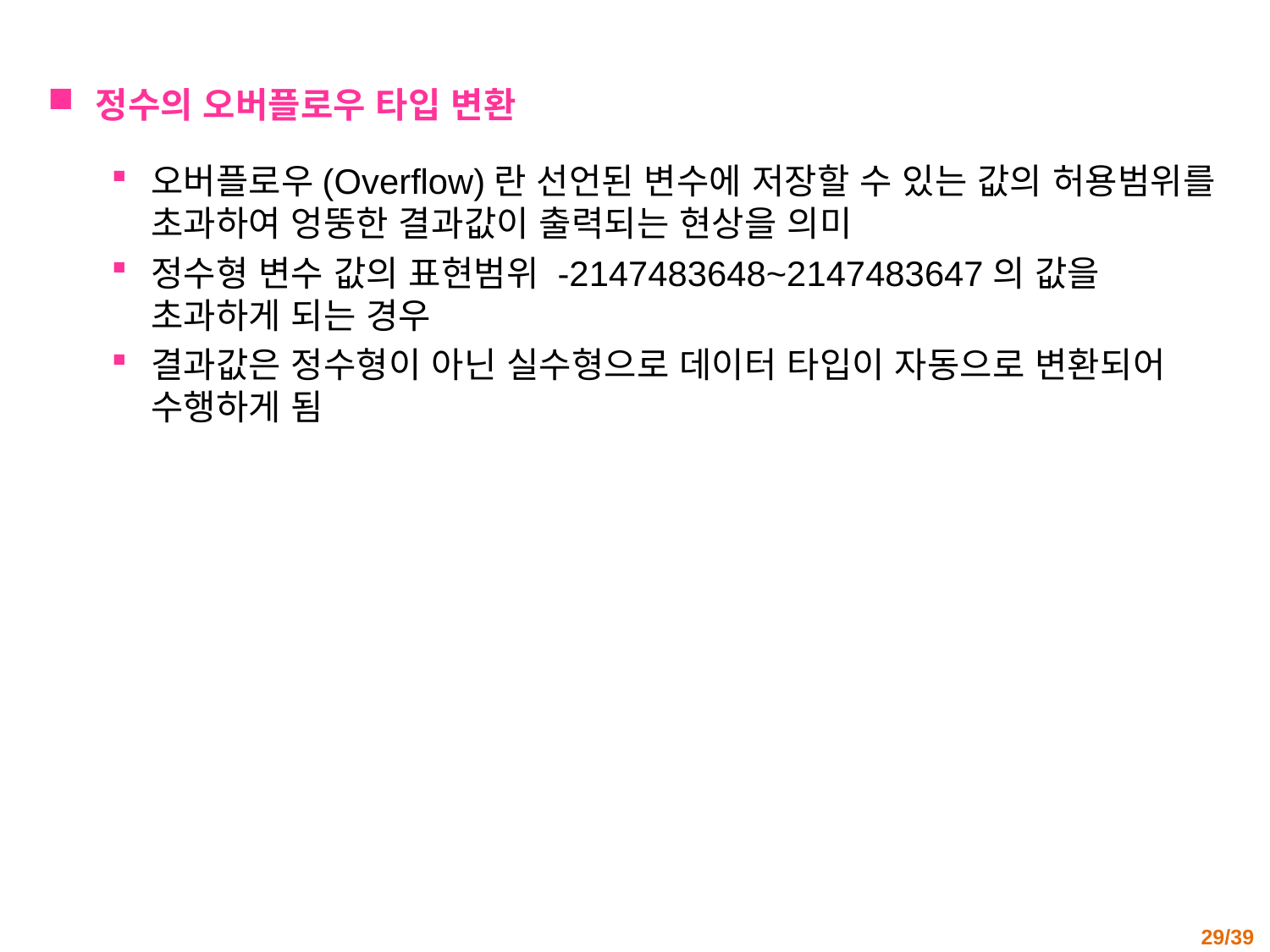

정수의 오버플로우 타입 변환

오버플로우(Overflow)란 선언된 변수에 저장할 수 있는 값의 허용범위를 초과하여 엉뚱한 결과값이 출력되는 현상을 의미
정수형 변수 값의 표현범위 -2147483648~2147483647의 값을 초과하게 되는 경우
결과값은 정수형이 아닌 실수형으로 데이터 타입이 자동으로 변환되어 수행하게 됨